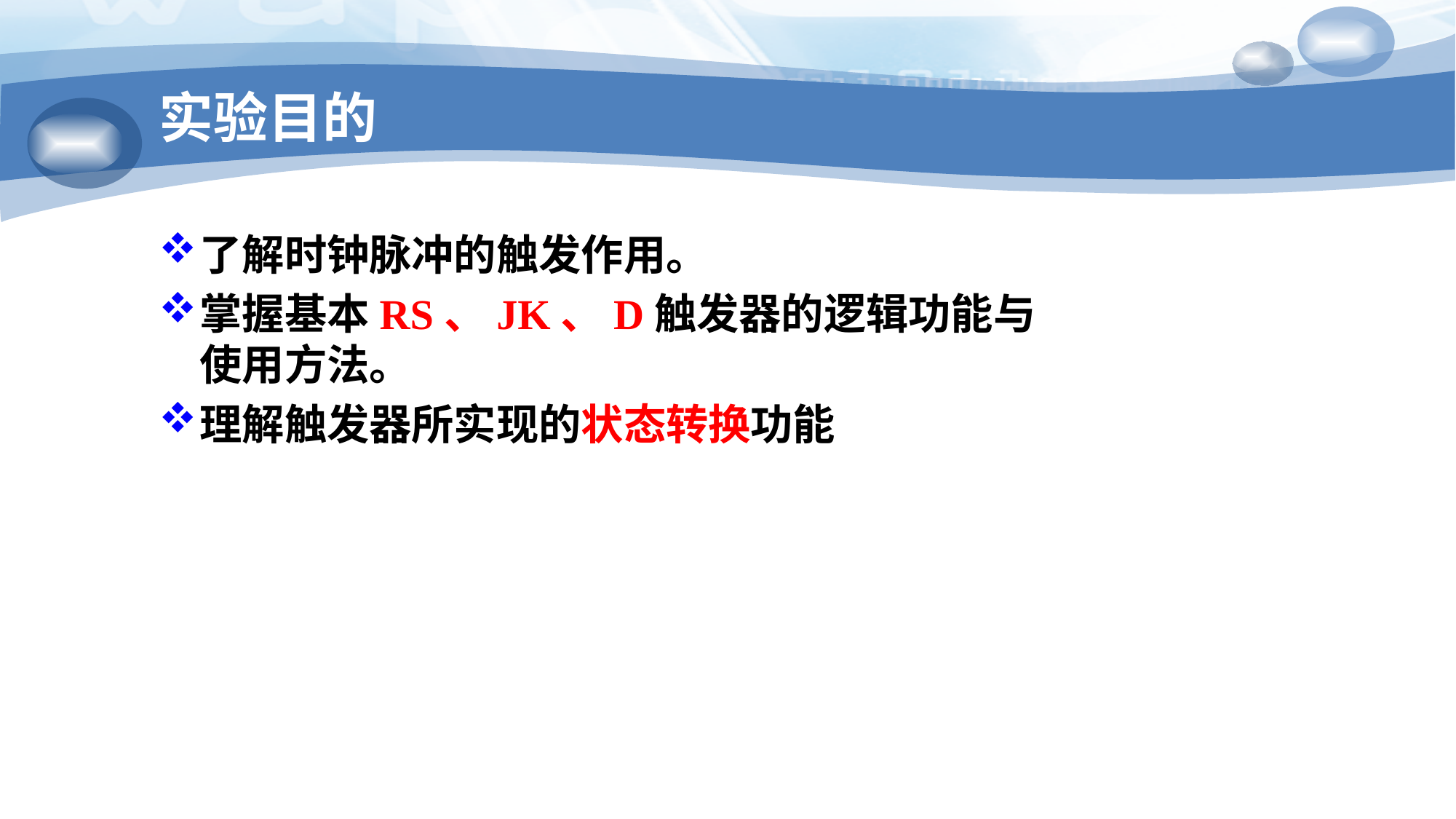

# 实验目的
了解时钟脉冲的触发作用。
掌握基本RS、JK、D触发器的逻辑功能与使用方法。
理解触发器所实现的状态转换功能